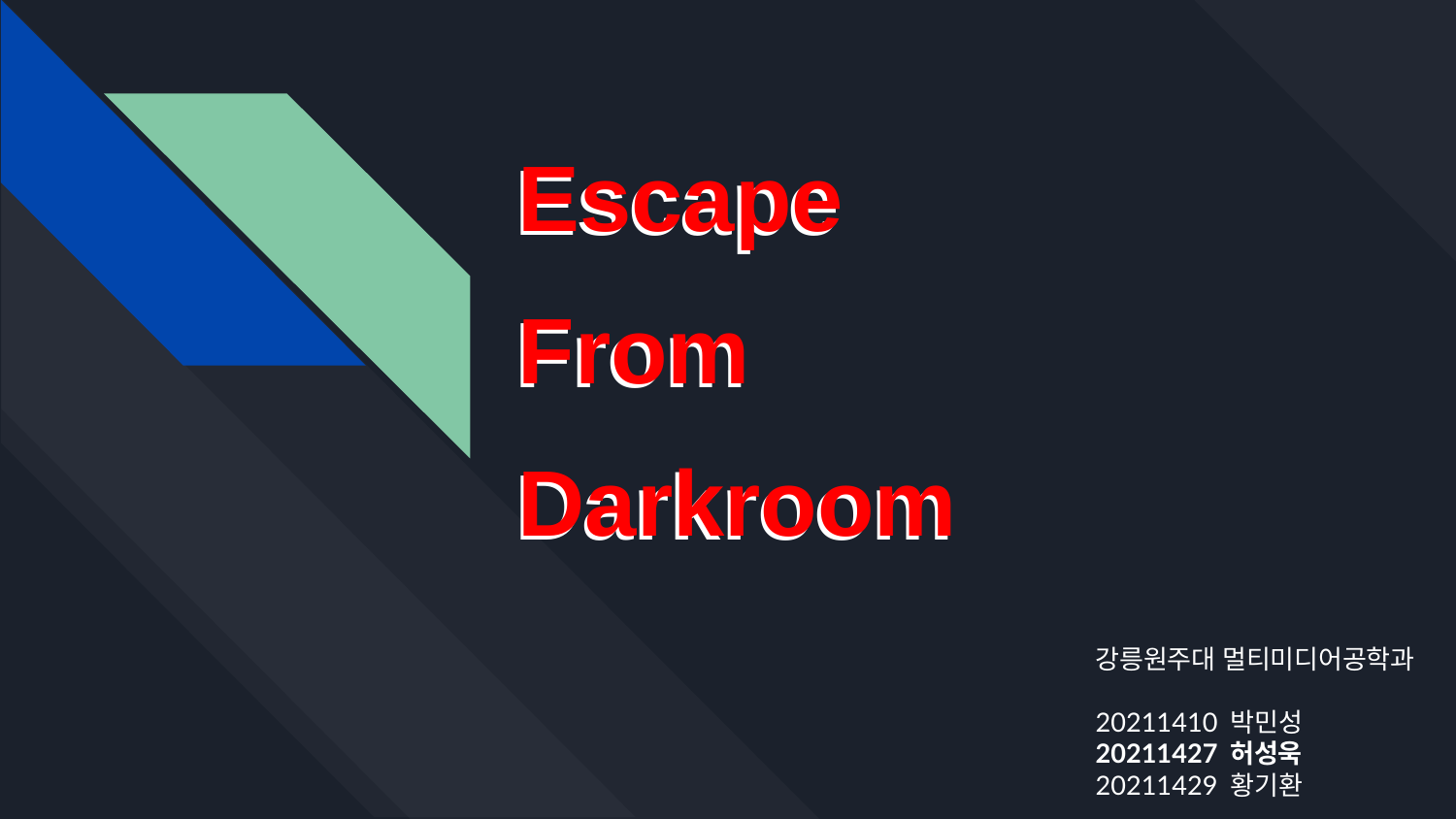

Escape
From
Darkroom
# Escape
From
Darkroom
강릉원주대 멀티미디어공학과

20211410 박민성
20211427 허성욱
20211429 황기환